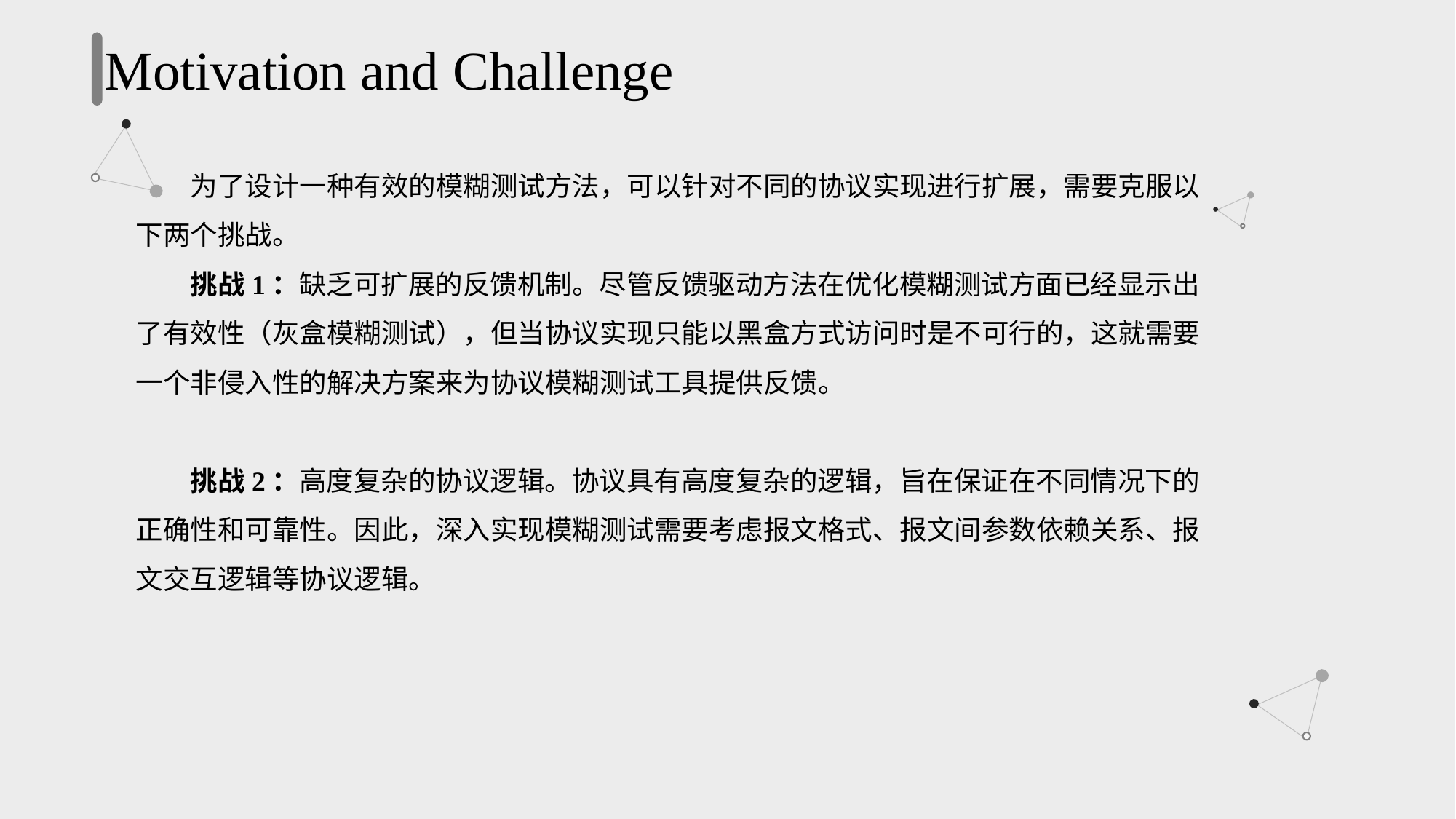

Motivation and Challenge

为了设计一种有效的模糊测试方法，可以针对不同的协议实现进行扩展，需要克服以下两个挑战。
挑战1：缺乏可扩展的反馈机制。尽管反馈驱动方法在优化模糊测试方面已经显示出了有效性（灰盒模糊测试），但当协议实现只能以黑盒方式访问时是不可行的，这就需要一个非侵入性的解决方案来为协议模糊测试工具提供反馈。

挑战2：高度复杂的协议逻辑。协议具有高度复杂的逻辑，旨在保证在不同情况下的正确性和可靠性。因此，深入实现模糊测试需要考虑报文格式、报文间参数依赖关系、报文交互逻辑等协议逻辑。